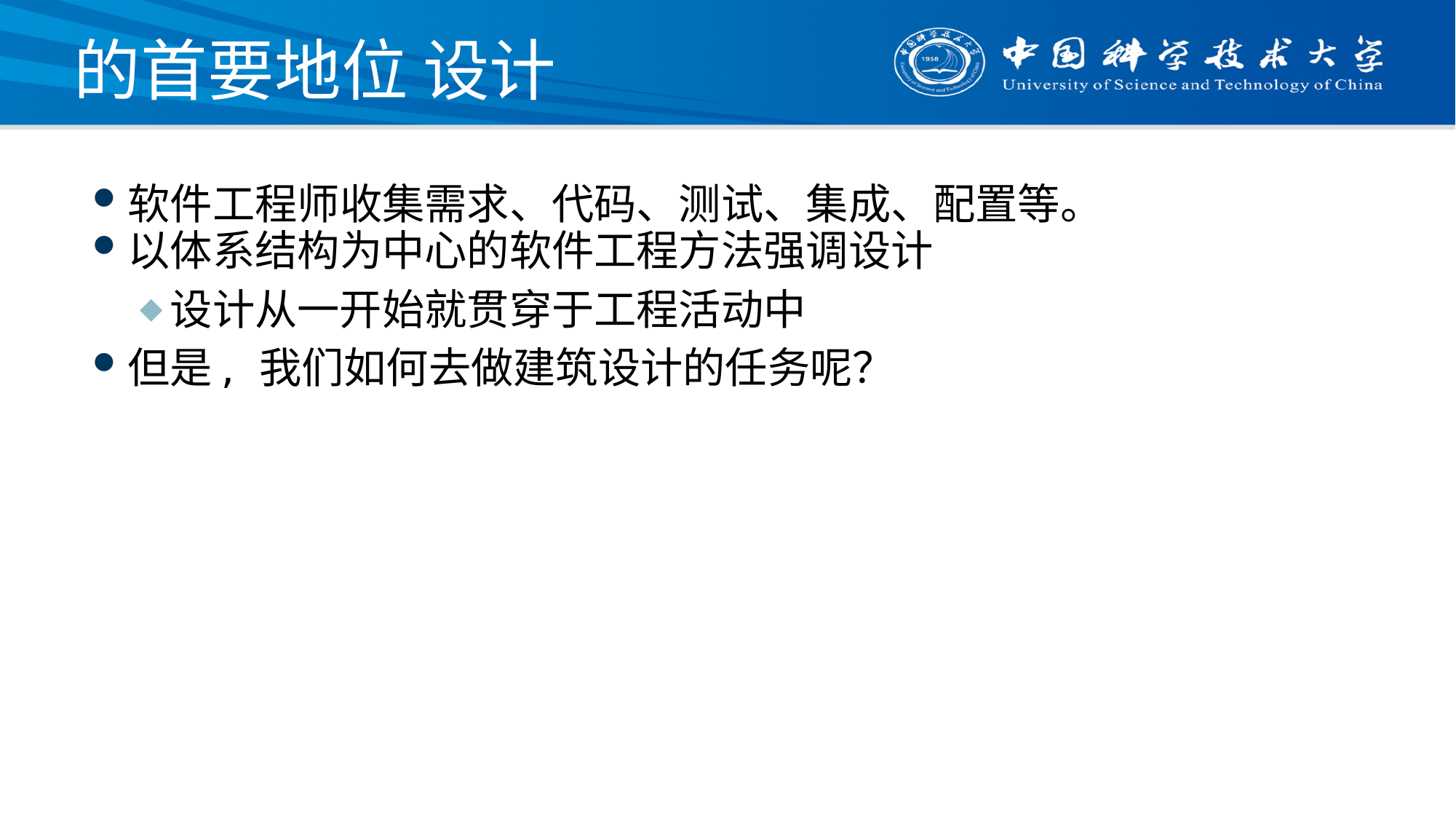

# 的首要地位 设计
软件工程师收集需求、代码、测试、集成、配置等。
以体系结构为中心的软件工程方法强调设计
设计从一开始就贯穿于工程活动中
但是, 我们如何去做建筑设计的任务呢？